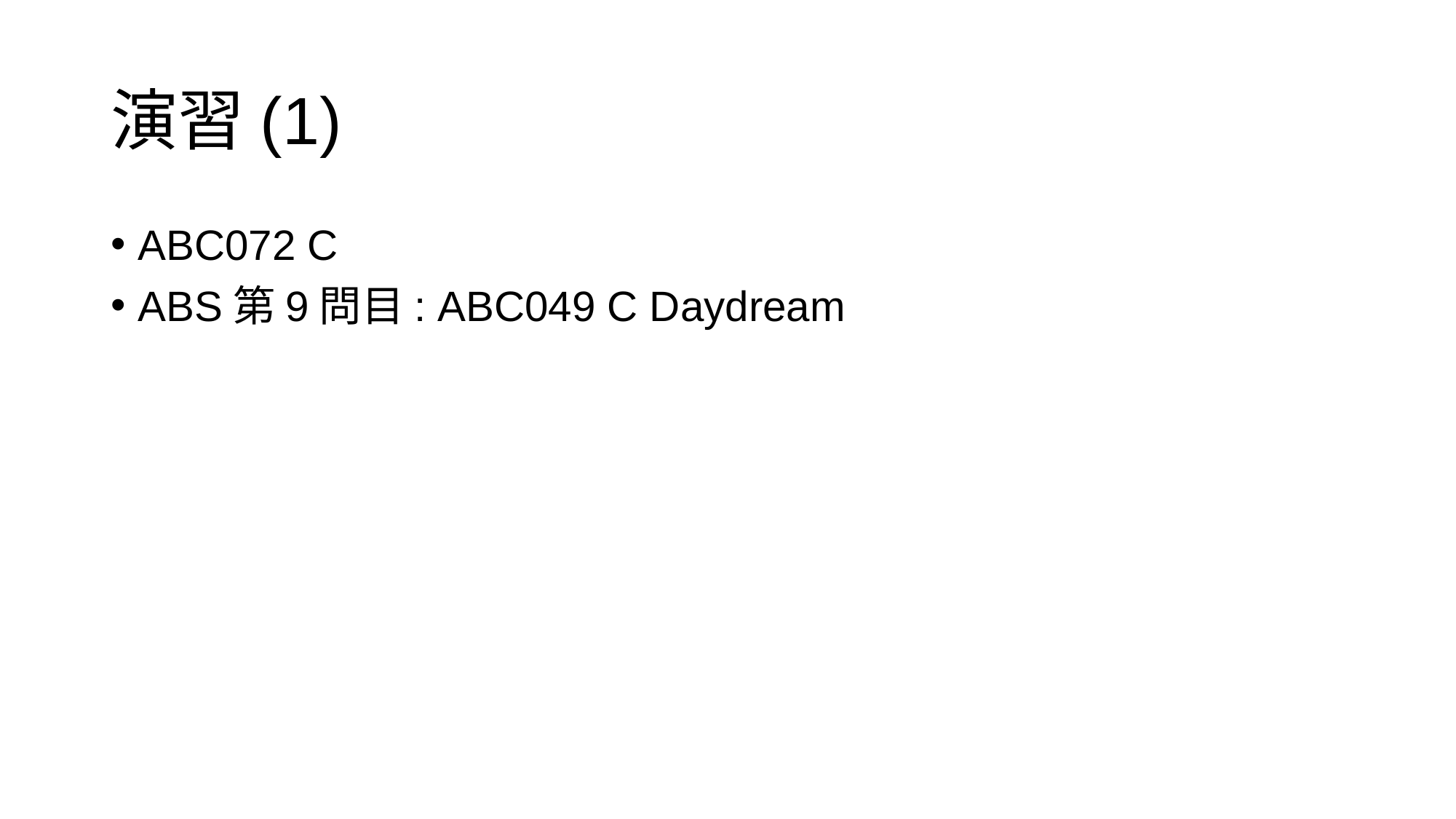

# 演習(1)
ABC072 C
ABS第9問目: ABC049 C Daydream